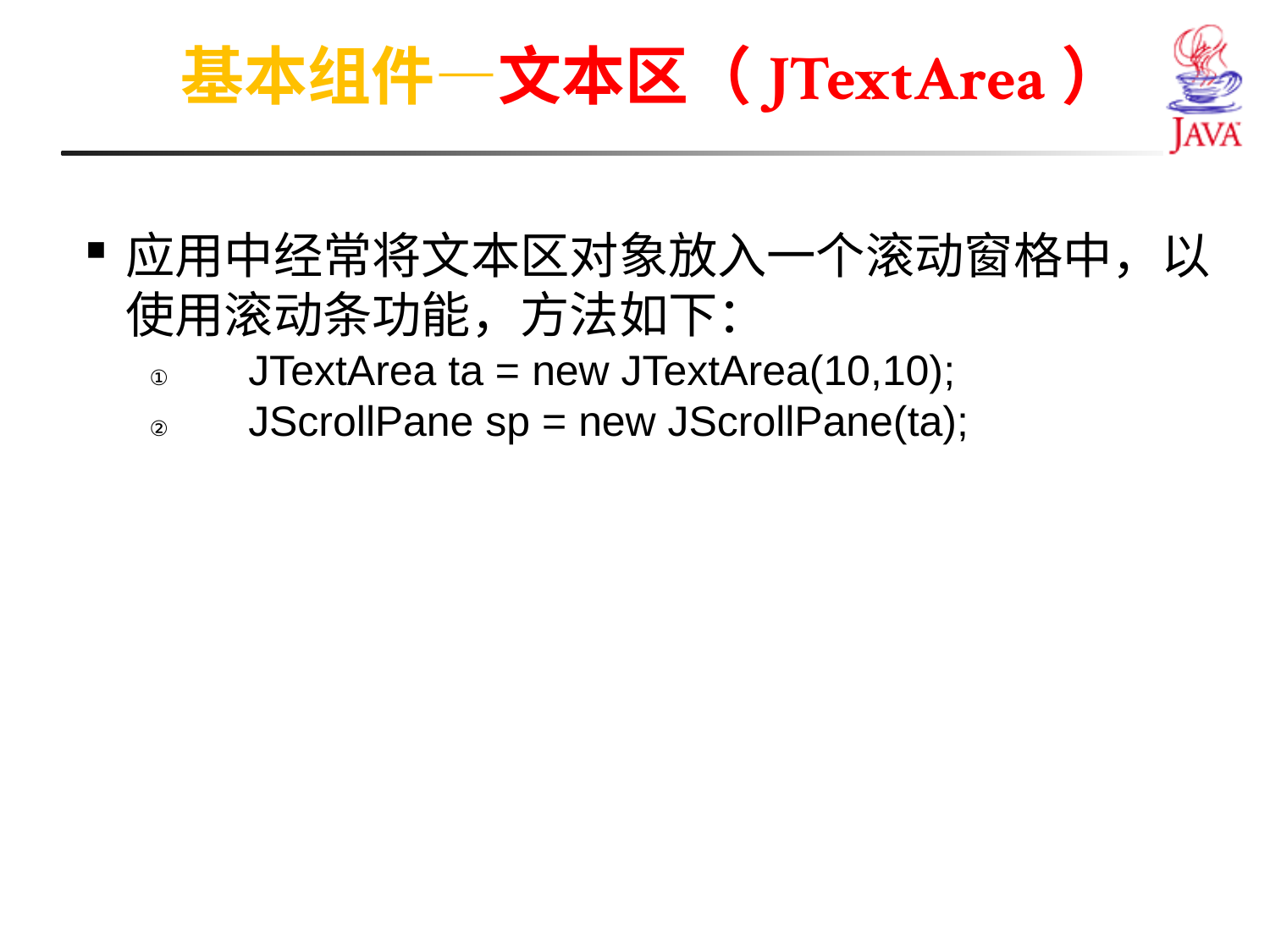

基本组件—文本区（JTextArea）

应用中经常将文本区对象放入一个滚动窗格中，以使用滚动条功能，方法如下：
JTextArea ta = new JTextArea(10,10);
JScrollPane sp = new JScrollPane(ta);